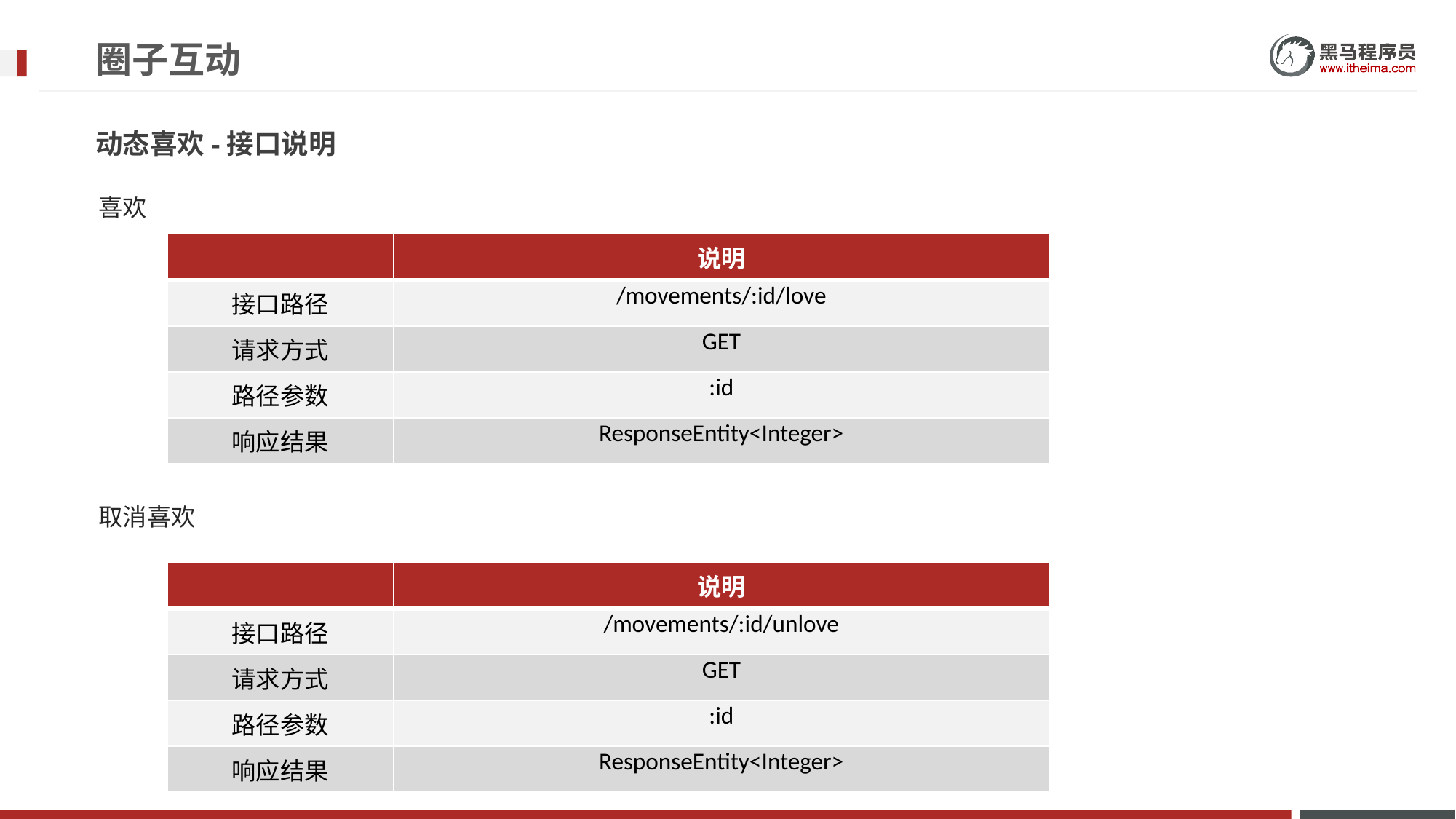

# 圈子互动
动态喜欢-接口说明
喜欢
|  | 说明 |
| --- | --- |
| 接口路径 | /movements/:id/love |
| 请求方式 | GET |
| 路径参数 | :id |
| 响应结果 | ResponseEntity<Integer> |
取消喜欢
|  | 说明 |
| --- | --- |
| 接口路径 | /movements/:id/unlove |
| 请求方式 | GET |
| 路径参数 | :id |
| 响应结果 | ResponseEntity<Integer> |